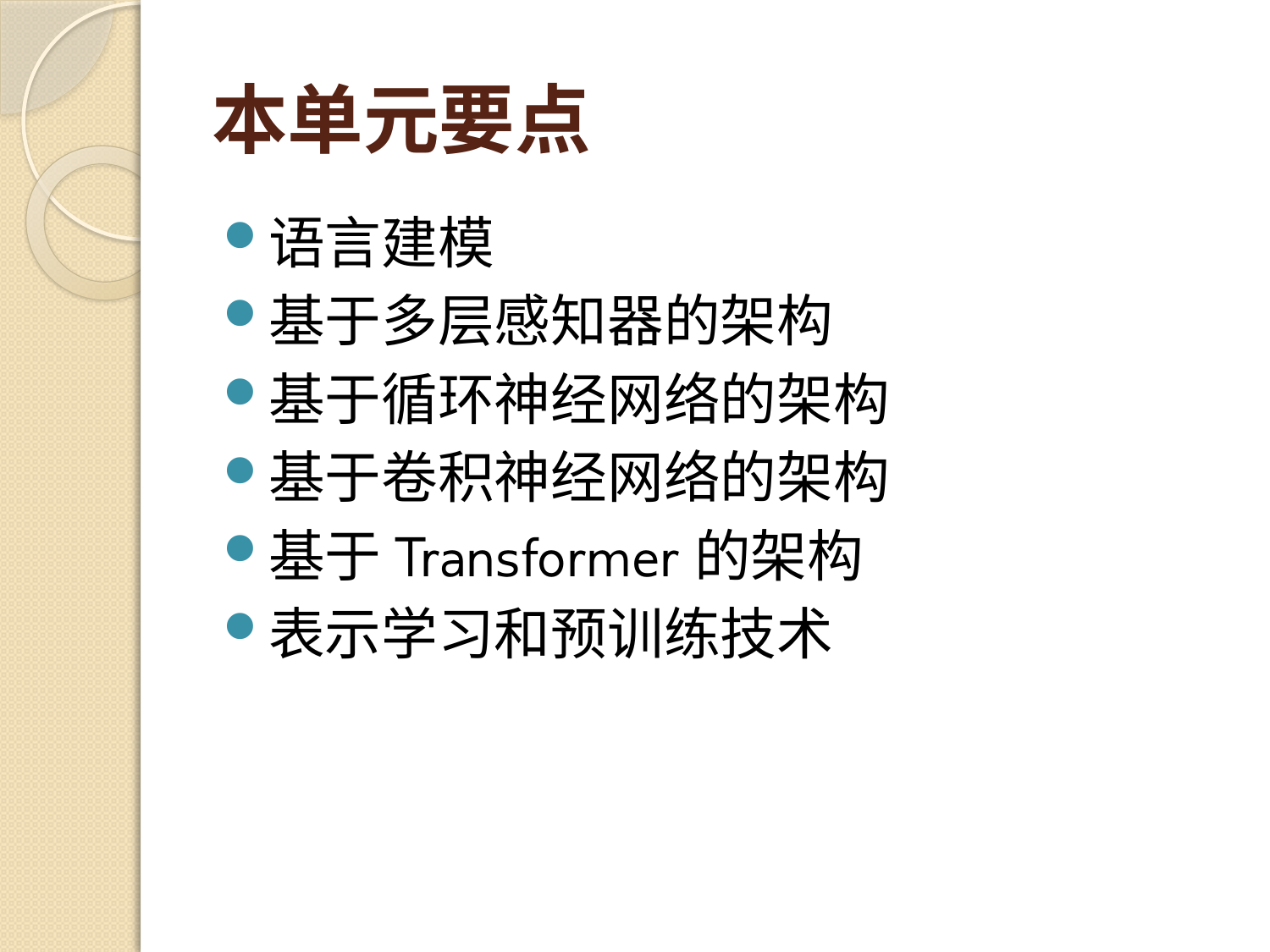

# 本单元要点
语言建模
基于多层感知器的架构
基于循环神经网络的架构
基于卷积神经网络的架构
基于Transformer的架构
表示学习和预训练技术